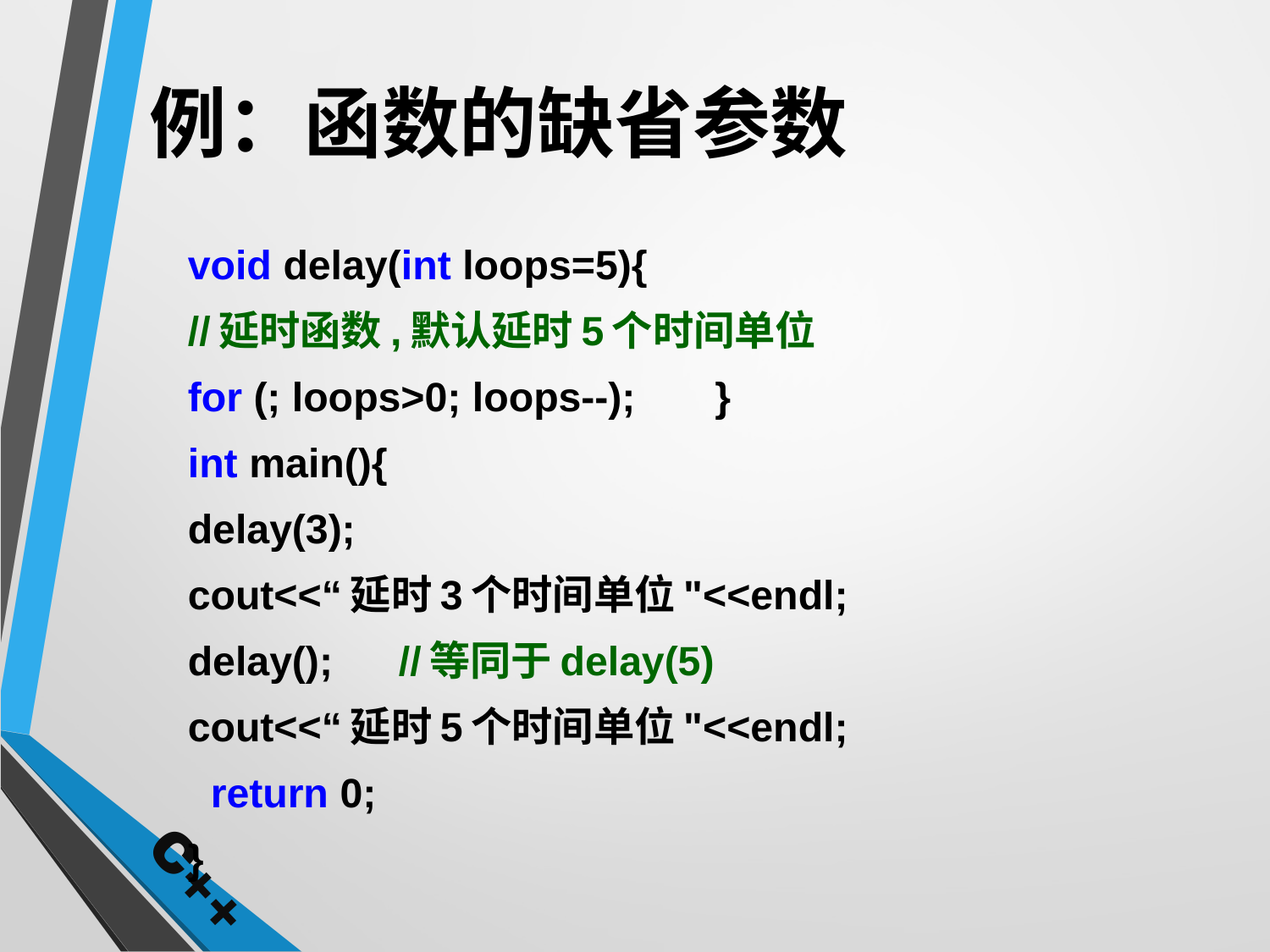

# 例：函数的缺省参数
	void delay(int loops=5){
	//延时函数,默认延时5个时间单位
		for (; loops>0; loops--); 	}
	int main(){
		delay(3);
		cout<<“延时3个时间单位"<<endl;
		delay();	//等同于delay(5)
		cout<<“延时5个时间单位"<<endl;
	  return 0;
	}